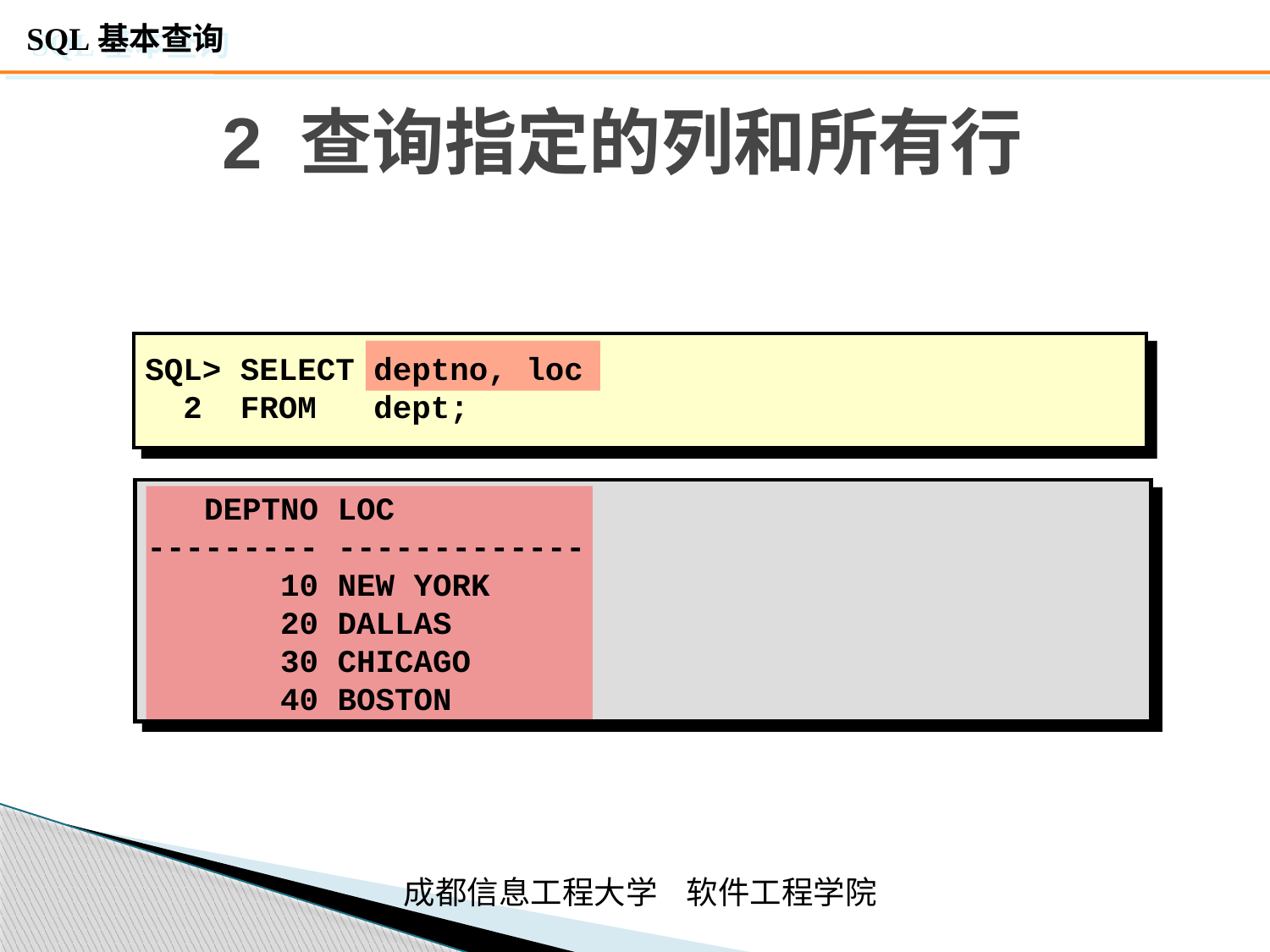

# 2 查询指定的列和所有行
SQL> SELECT deptno, loc
  2  FROM   dept;

   DEPTNO LOC
--------- -------------
       10 NEW YORK
       20 DALLAS
       30 CHICAGO
       40 BOSTON